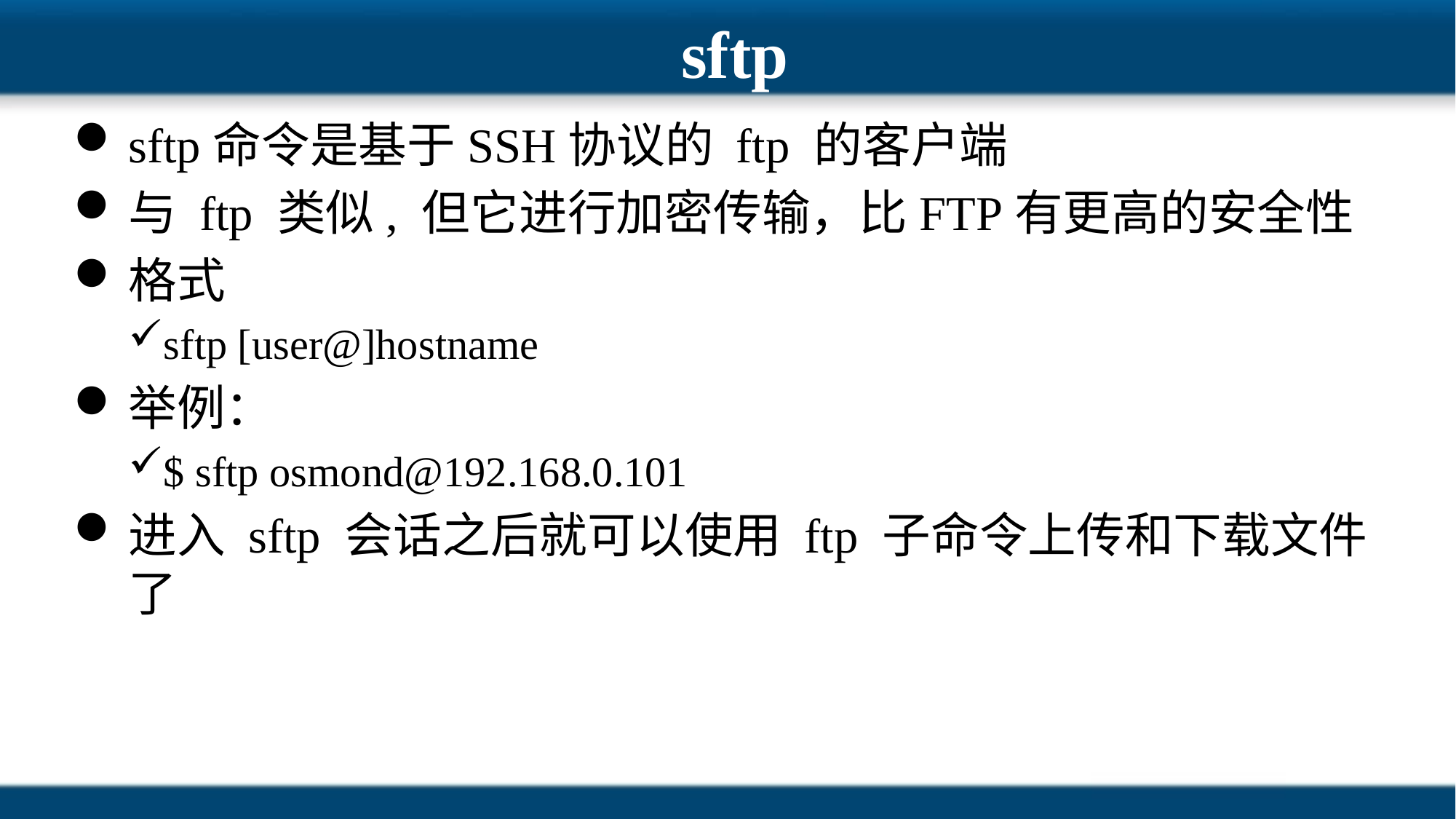

# sftp
sftp命令是基于SSH协议的 ftp 的客户端
与 ftp 类似, 但它进行加密传输，比FTP有更高的安全性
格式
sftp [user@]hostname
举例：
$ sftp osmond@192.168.0.101
进入 sftp 会话之后就可以使用 ftp 子命令上传和下载文件了